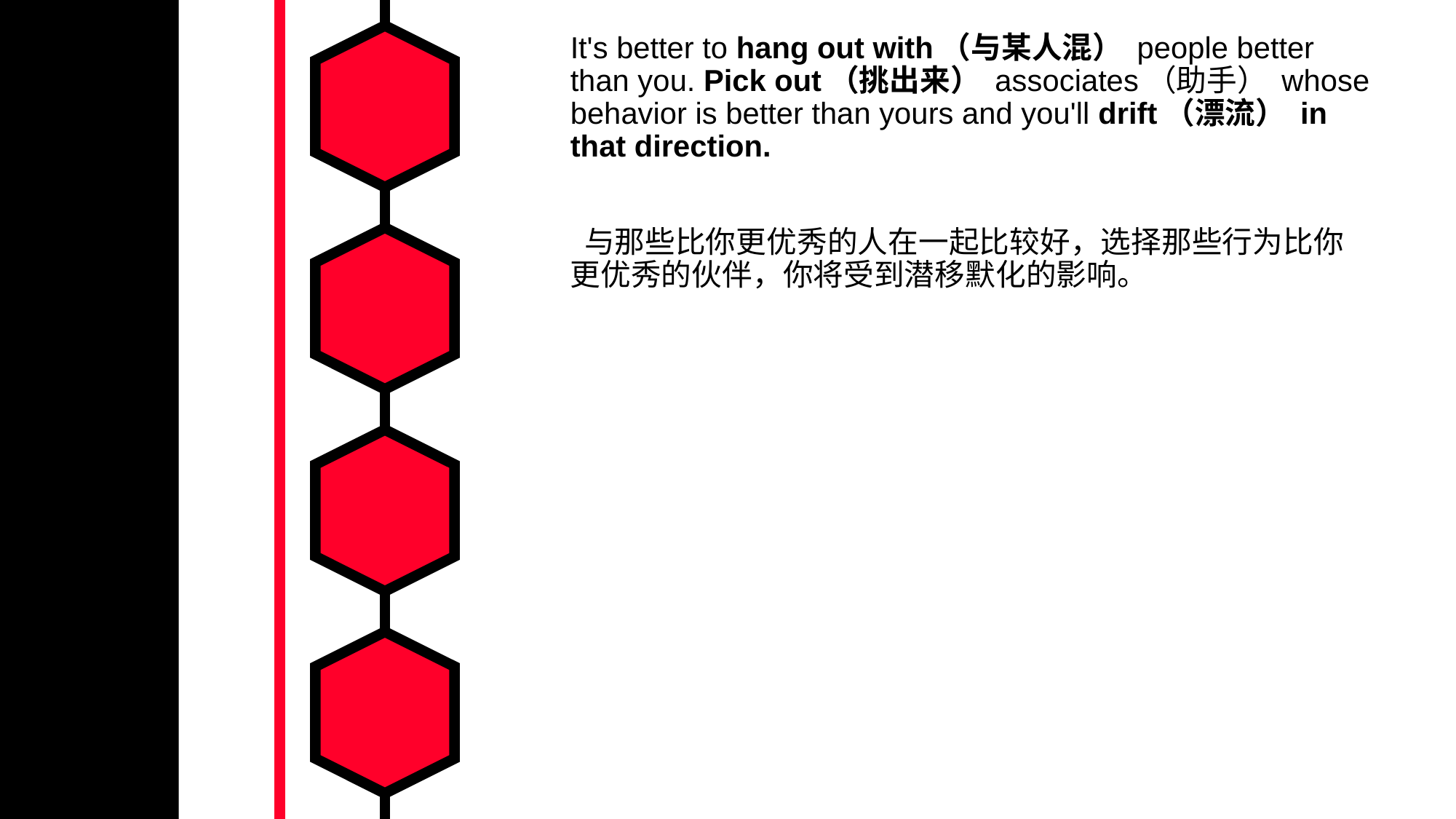

#
It's better to hang out with（与某人混） people better than you. Pick out（挑出来） associates（助手） whose behavior is better than yours and you'll drift（漂流） in that direction.

 与那些比你更优秀的人在一起比较好，选择那些行为比你更优秀的伙伴，你将受到潜移默化的影响。